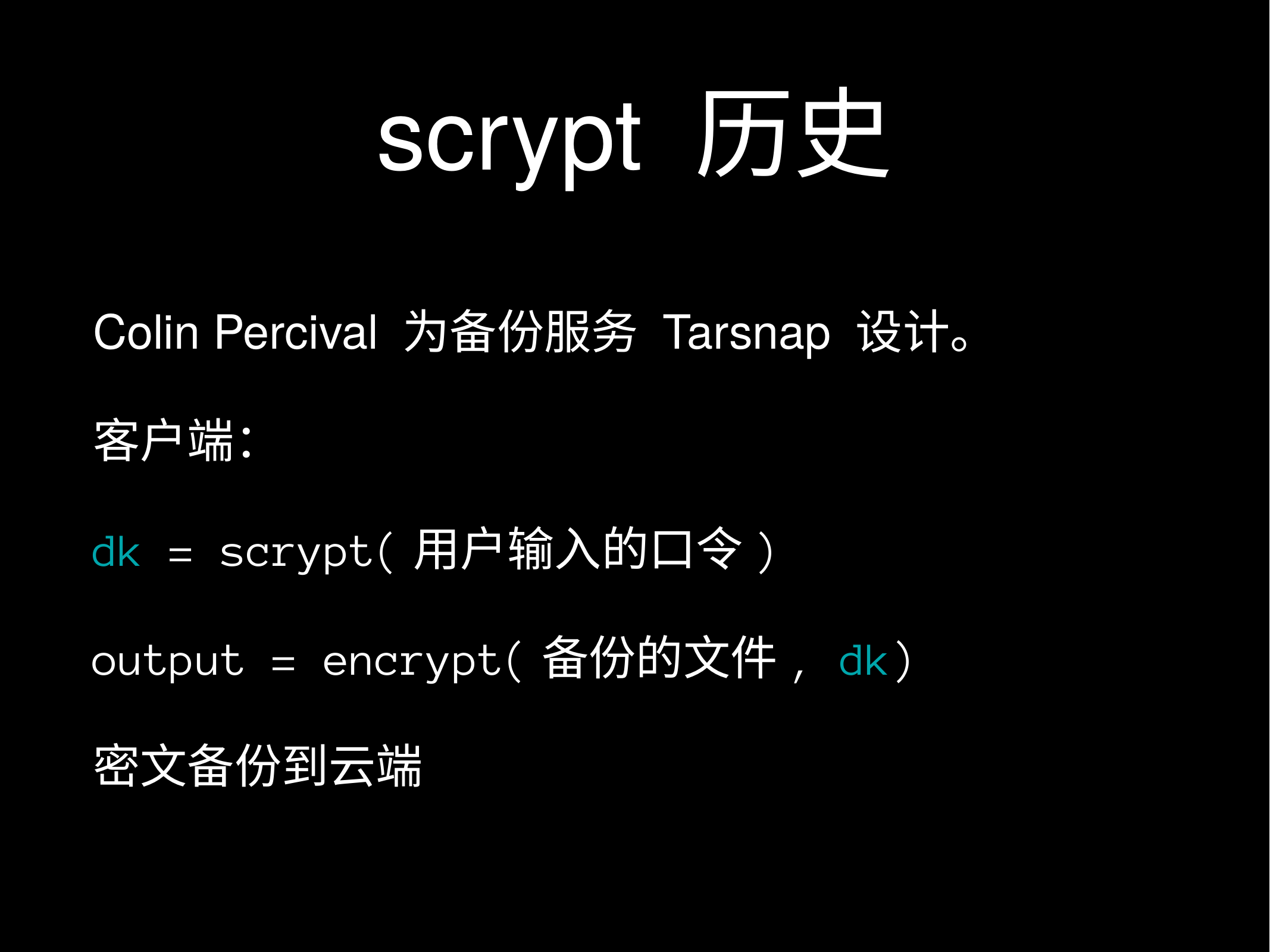

# scrypt 历史
Colin Percival 为备份服务 Tarsnap 设计。
客户端：
dk = scrypt(用户输入的口令)
output = encrypt(备份的文件, dk)
密文备份到云端